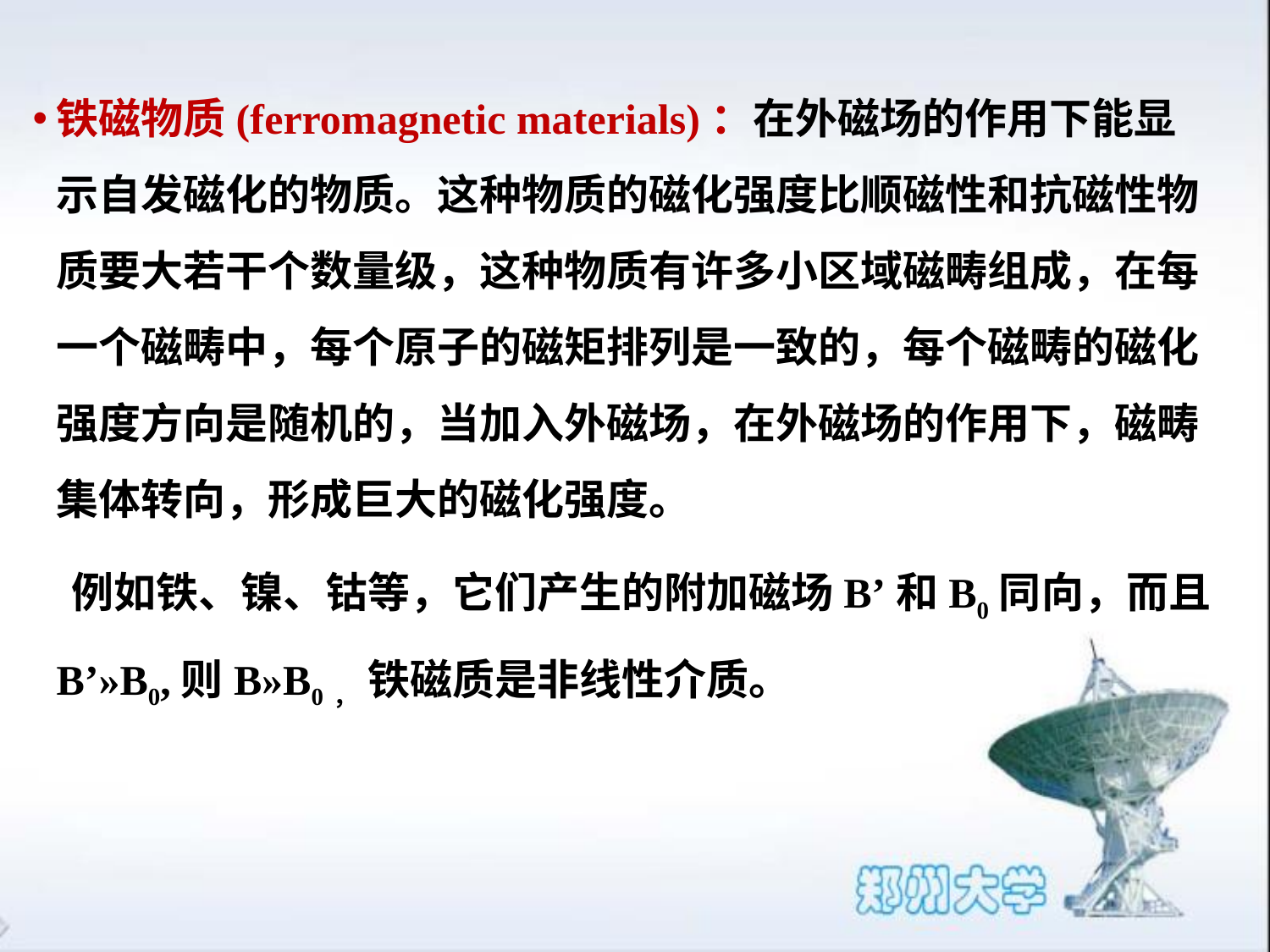

铁磁物质(ferromagnetic materials)：在外磁场的作用下能显示自发磁化的物质。这种物质的磁化强度比顺磁性和抗磁性物质要大若干个数量级，这种物质有许多小区域磁畴组成，在每一个磁畴中，每个原子的磁矩排列是一致的，每个磁畴的磁化强度方向是随机的，当加入外磁场，在外磁场的作用下，磁畴集体转向，形成巨大的磁化强度。
   例如铁、镍、钴等，它们产生的附加磁场B’和B0同向，而且B’»B0,则B»B0， 铁磁质是非线性介质。